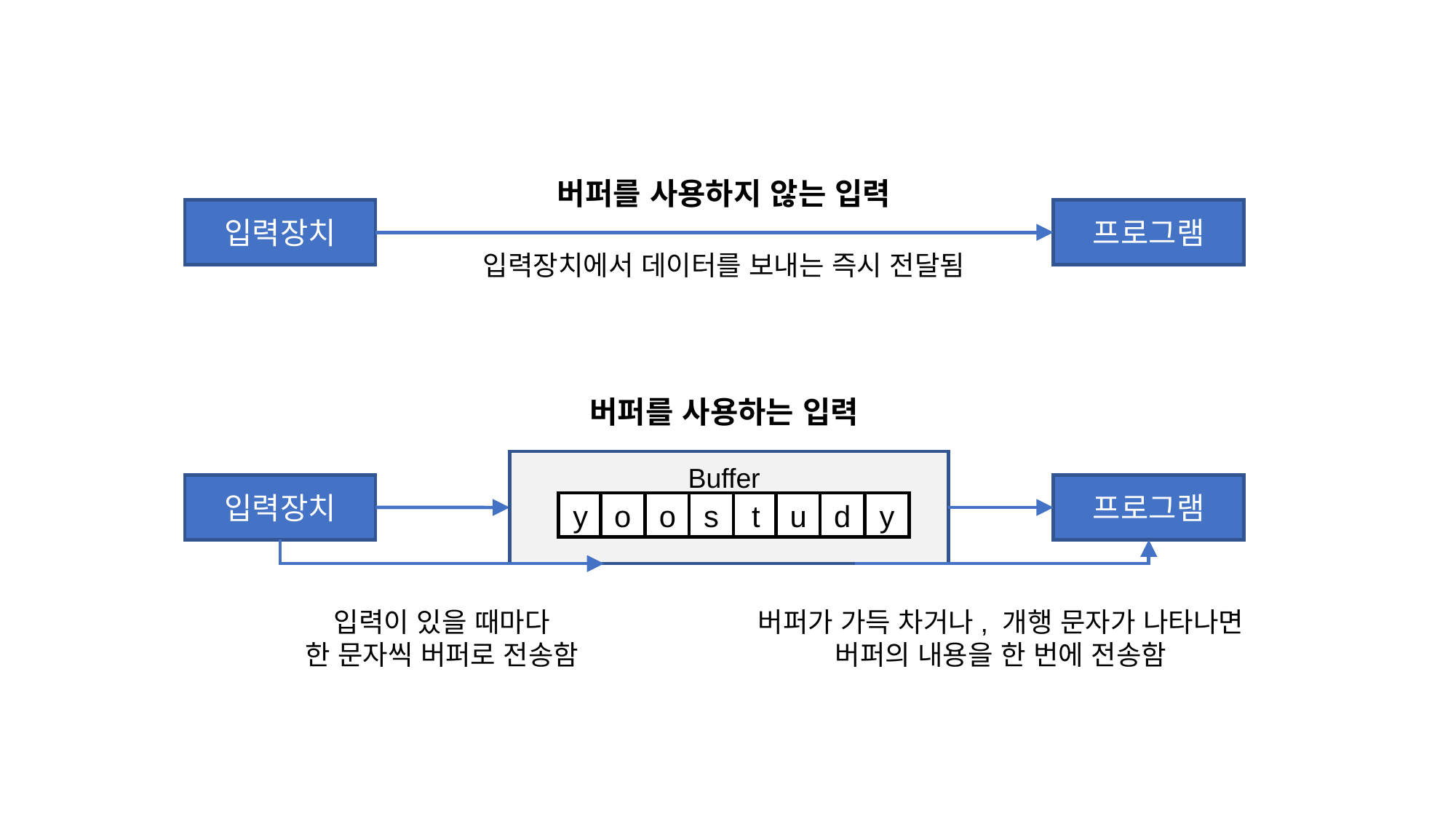

버퍼를 사용하지 않는 입력
입력장치
프로그램
입력장치에서 데이터를 보내는 즉시 전달됨
버퍼를 사용하는 입력

Buffer
입력장치
프로그램
y
o
o
s
t
u
d
y

입력이 있을 때마다
한 문자씩 버퍼로 전송함
버퍼가 가득 차거나, 개행 문자가 나타나면
버퍼의 내용을 한 번에 전송함